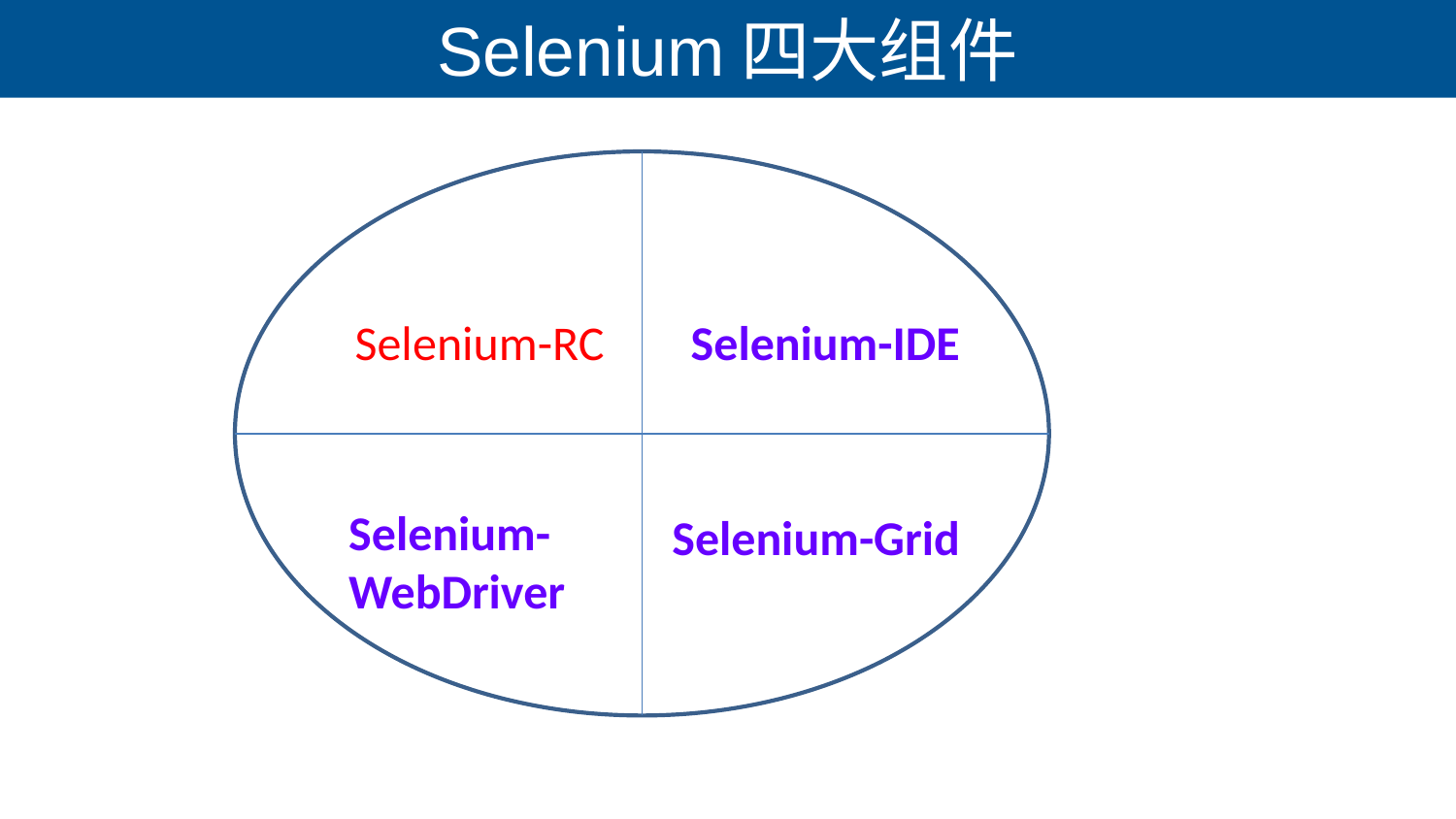

# Selenium四大组件

Selenium-RC
Selenium-IDE
Selenium-
WebDriver
Selenium-Grid